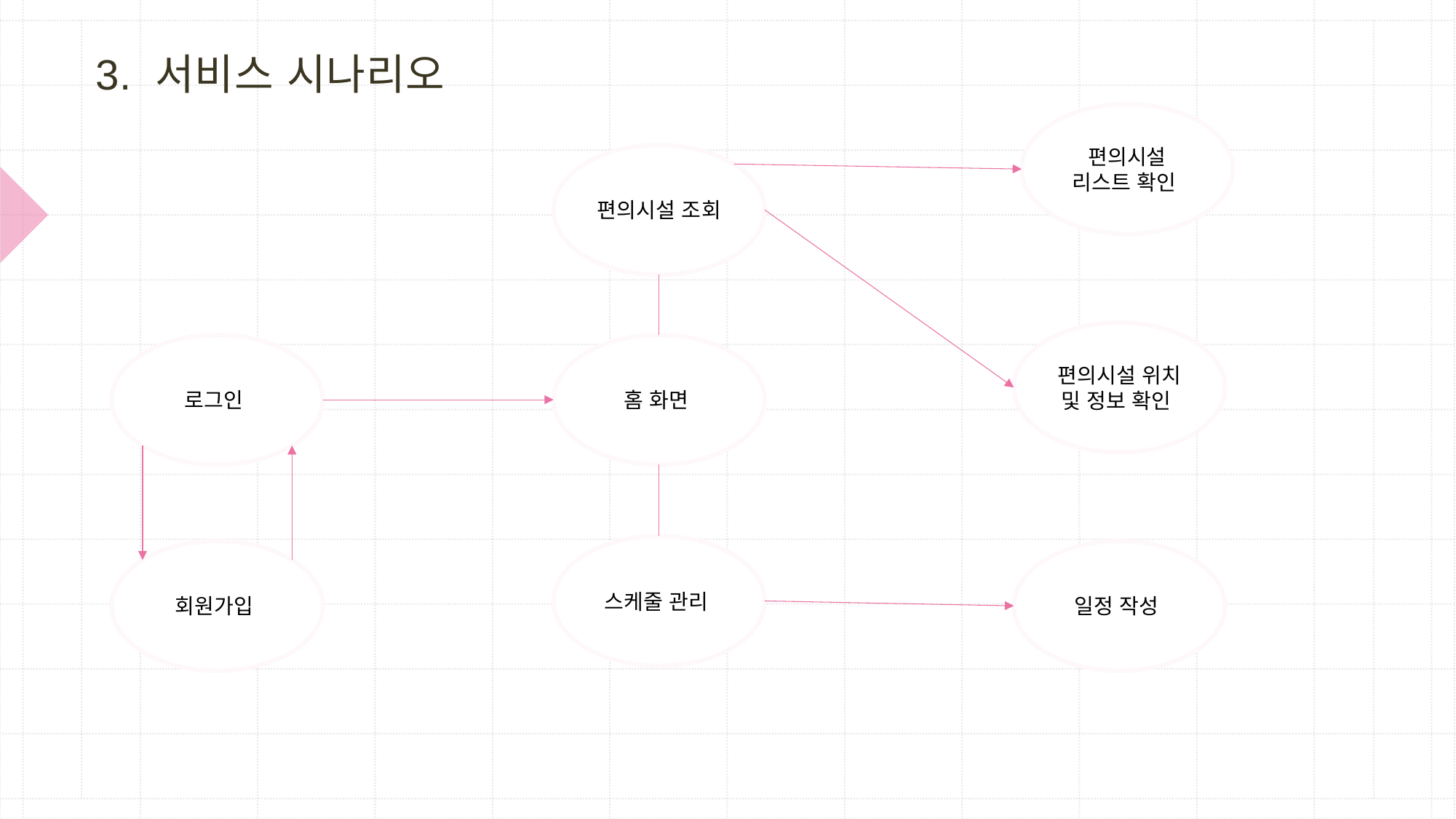

# 3. 서비스 시나리오
편의시설 리스트 확인
편의시설 조회
편의시설 위치 및 정보 확인
로그인
홈 화면
스케줄 관리
회원가입
일정 작성